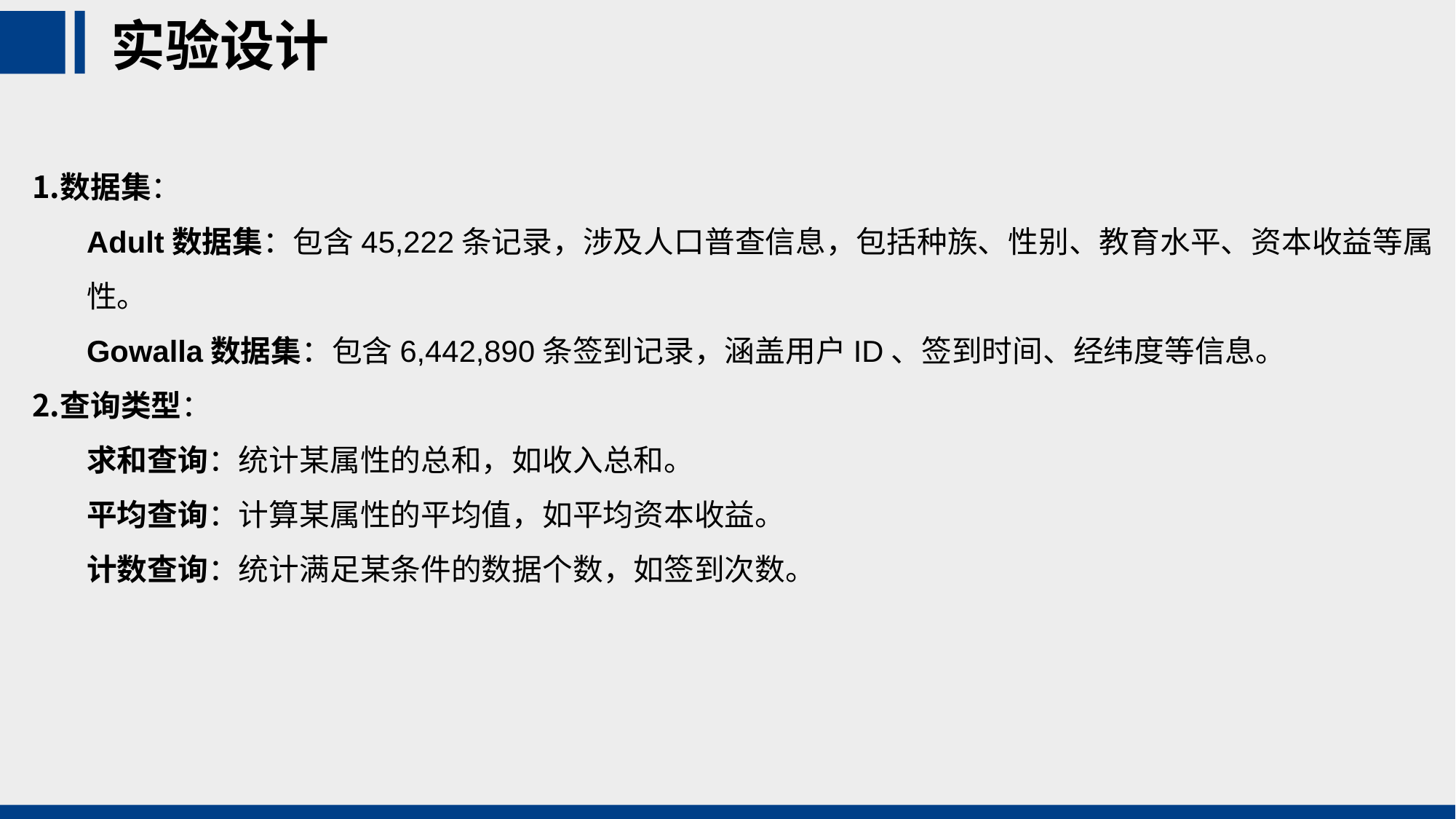

# 实验设计
数据集：
Adult数据集：包含45,222条记录，涉及人口普查信息，包括种族、性别、教育水平、资本收益等属性。
Gowalla数据集：包含6,442,890条签到记录，涵盖用户ID、签到时间、经纬度等信息。
查询类型：
求和查询：统计某属性的总和，如收入总和。
平均查询：计算某属性的平均值，如平均资本收益。
计数查询：统计满足某条件的数据个数，如签到次数。